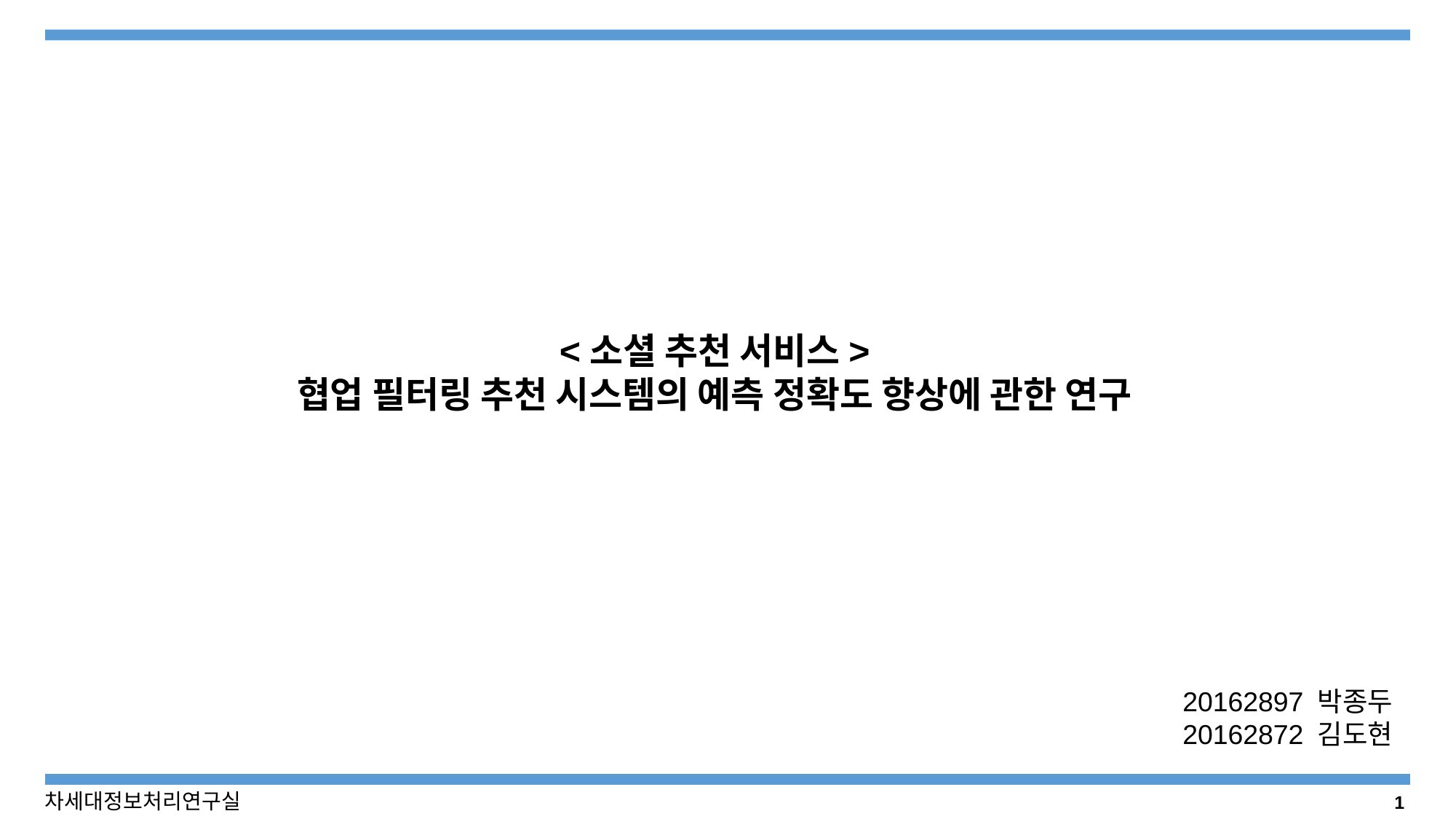

<소셜 추천 서비스>
협업 필터링 추천 시스템의 예측 정확도 향상에 관한 연구
20162897 박종두
20162872 김도현
1